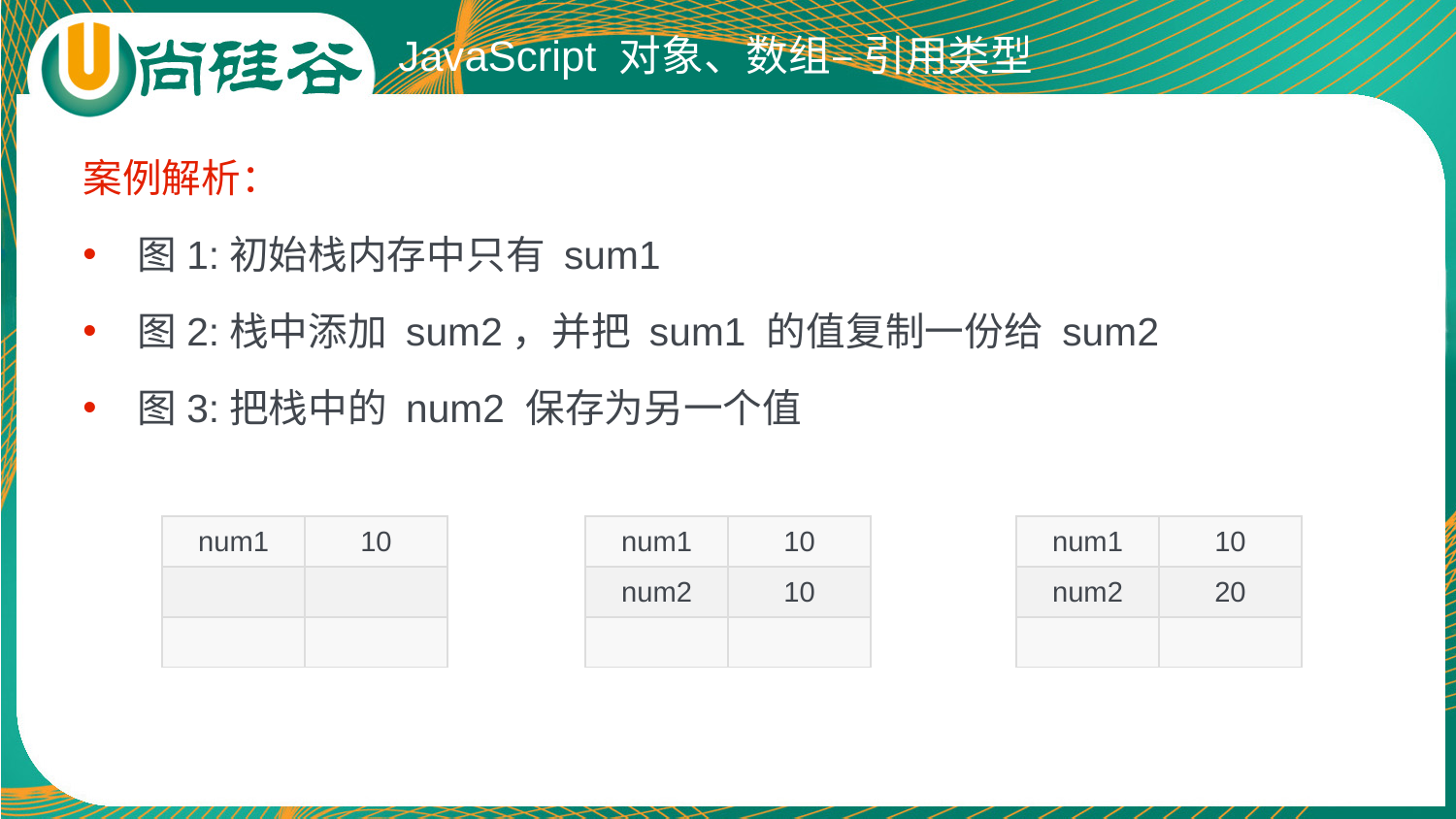

# JavaScript 对象、数组– 引用类型
案例解析：
图1:初始栈内存中只有 sum1
图2:栈中添加 sum2，并把 sum1 的值复制一份给 sum2
图3:把栈中的 num2 保存为另一个值
| num1 | 10 |
| --- | --- |
|  |  |
|  |  |
| num1 | 10 |
| --- | --- |
| num2 | 10 |
|  |  |
| num1 | 10 |
| --- | --- |
| num2 | 20 |
|  |  |